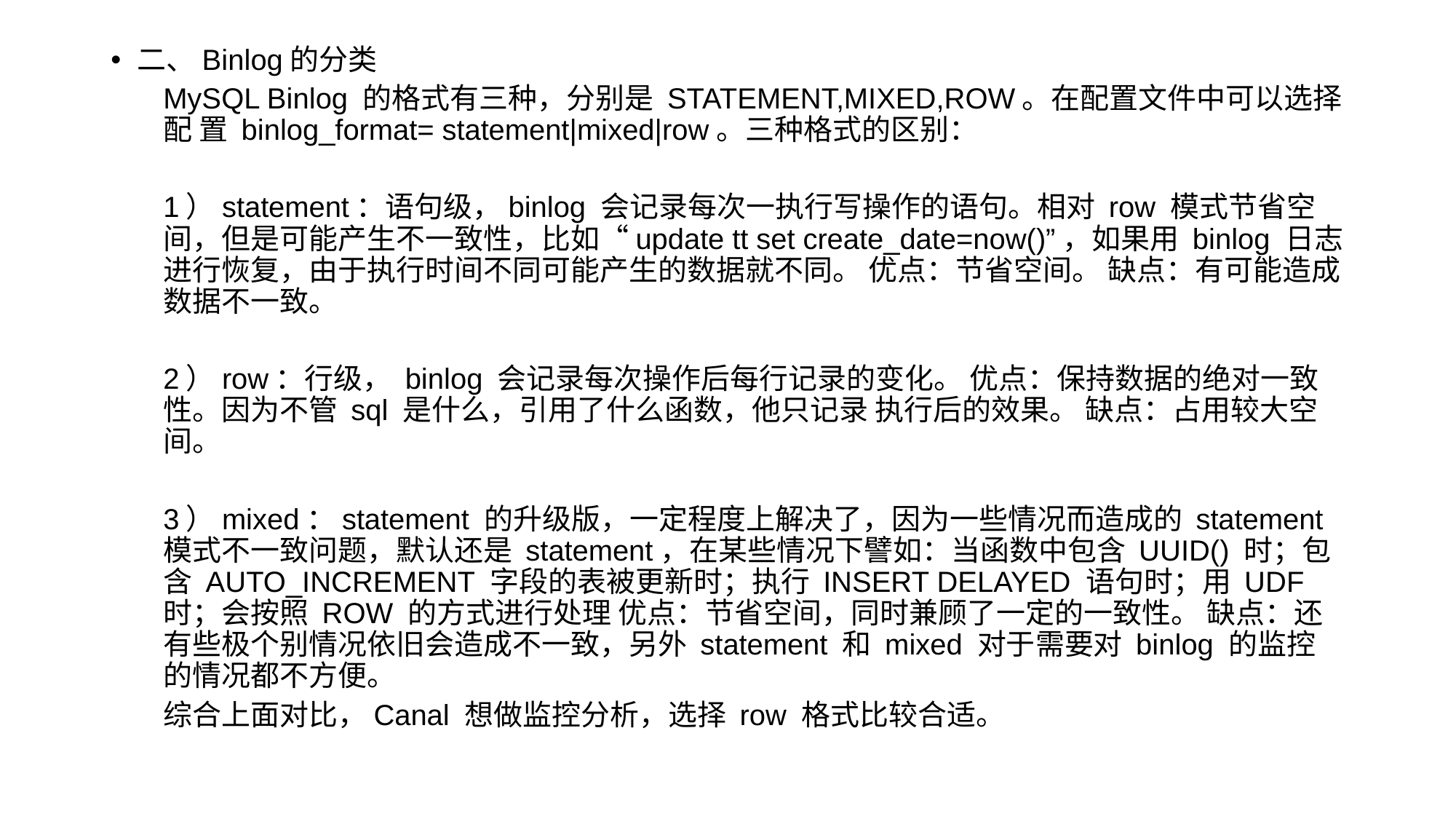

二、Binlog的分类
MySQL Binlog 的格式有三种，分别是 STATEMENT,MIXED,ROW。在配置文件中可以选择配 置 binlog_format= statement|mixed|row。三种格式的区别：

1）statement：语句级，binlog 会记录每次一执行写操作的语句。相对 row 模式节省空 间，但是可能产生不一致性，比如“update tt set create_date=now()”，如果用 binlog 日志 进行恢复，由于执行时间不同可能产生的数据就不同。 优点：节省空间。 缺点：有可能造成数据不一致。

2）row：行级， binlog 会记录每次操作后每行记录的变化。 优点：保持数据的绝对一致性。因为不管 sql 是什么，引用了什么函数，他只记录 执行后的效果。 缺点：占用较大空间。

3）mixed：statement 的升级版，一定程度上解决了，因为一些情况而造成的 statement 模式不一致问题，默认还是 statement，在某些情况下譬如：当函数中包含 UUID() 时；包含 AUTO_INCREMENT 字段的表被更新时；执行 INSERT DELAYED 语句时；用 UDF 时；会按照 ROW 的方式进行处理 优点：节省空间，同时兼顾了一定的一致性。 缺点：还有些极个别情况依旧会造成不一致，另外 statement 和 mixed 对于需要对 binlog 的监控的情况都不方便。
综合上面对比，Canal 想做监控分析，选择 row 格式比较合适。